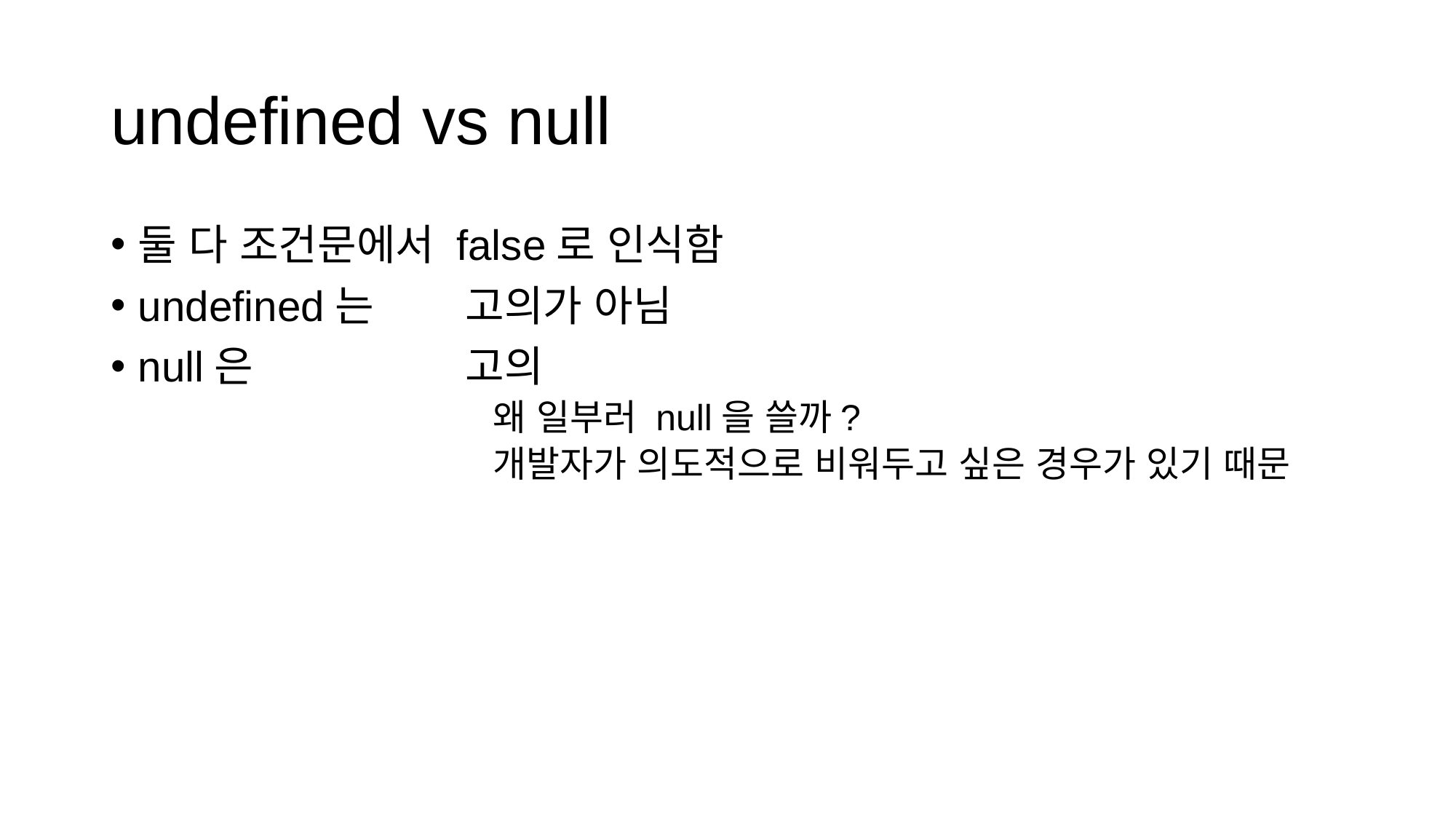

# undefined vs null
둘 다 조건문에서 false로 인식함
undefined는 	고의가 아님
null은 		고의
			왜 일부러 null을 쓸까?
			개발자가 의도적으로 비워두고 싶은 경우가 있기 때문